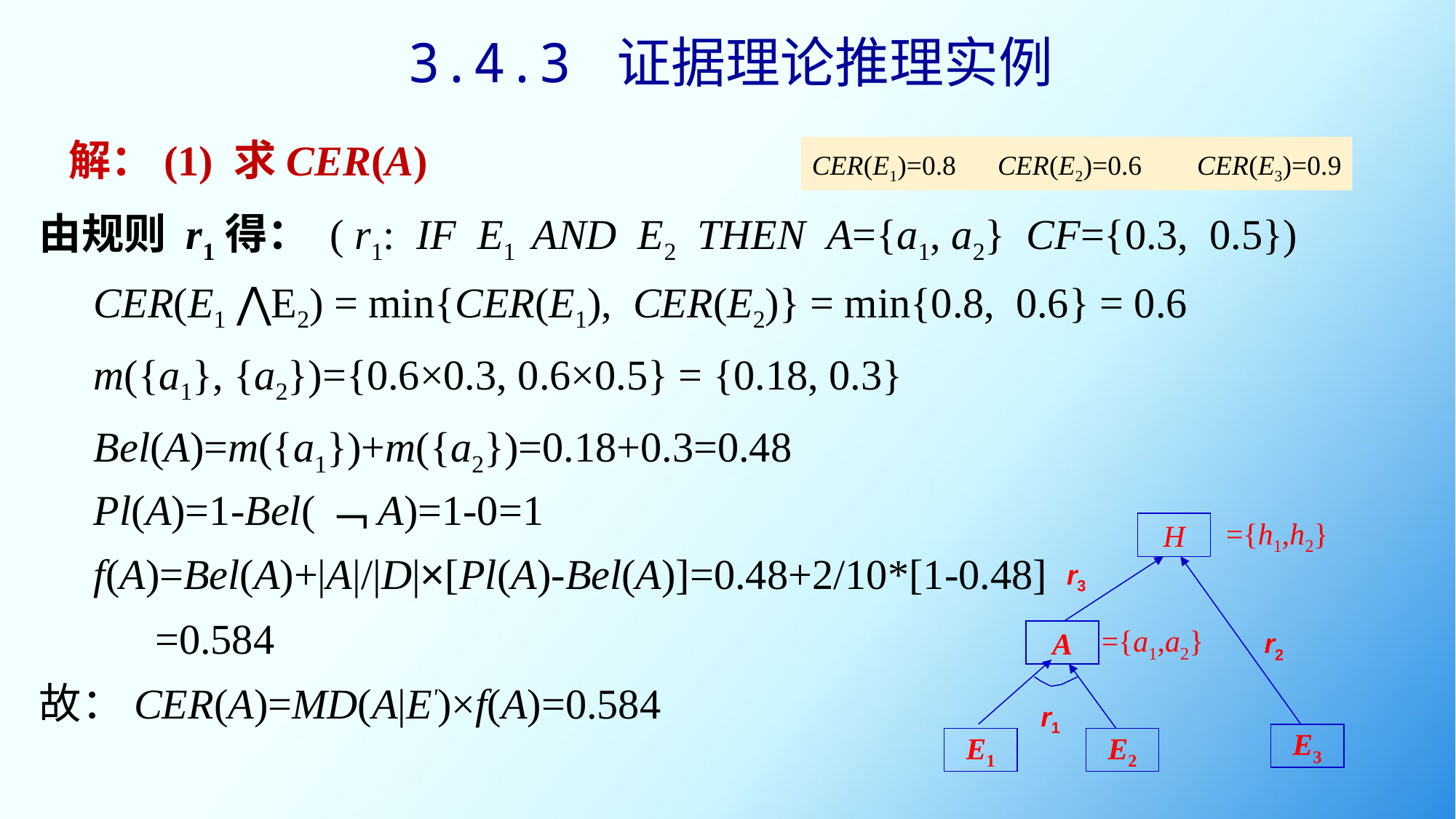

3.4.3 证据理论推理实例
  解：(1) 求CER(A)
由规则 r1得： ( r1:  IF  E1  AND  E2  THEN  A={a1, a2}  CF={0.3,  0.5})
	CER(E1 ⋀E2) = min{CER(E1),  CER(E2)} = min{0.8,  0.6} = 0.6
	m({a1}, {a2})={0.6×0.3, 0.6×0.5} = {0.18, 0.3}
	Bel(A)=m({a1})+m({a2})=0.18+0.3=0.48
Pl(A)=1-Bel(﹁A)=1-0=1
	f(A)=Bel(A)+|A|/|D|×[Pl(A)-Bel(A)]=0.48+2/10*[1-0.48]
           =0.584
故：CER(A)=MD(A|E')×f(A)=0.584

CER(E1)=0.8      CER(E2)=0.6        CER(E3)=0.9
H
={h1,h2}
r3

A
={a1,a2}
r2

r1
E3
E1
E2